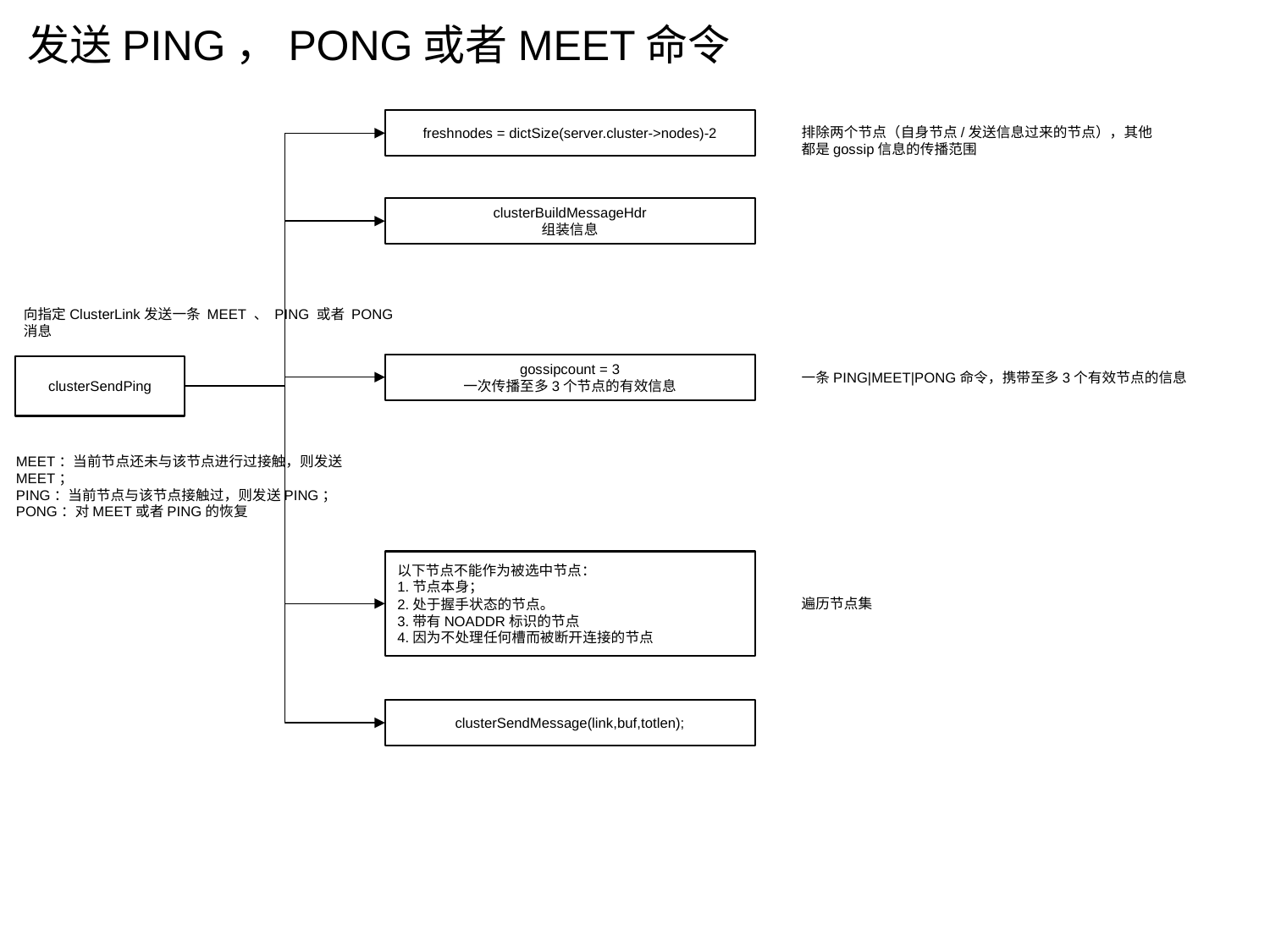

发送PING，PONG或者MEET命令
freshnodes = dictSize(server.cluster->nodes)-2
排除两个节点（自身节点/发送信息过来的节点），其他都是gossip信息的传播范围
clusterBuildMessageHdr
组装信息
向指定ClusterLink发送一条 MEET 、 PING 或者 PONG 消息
gossipcount = 3
一次传播至多3个节点的有效信息
clusterSendPing
一条PING|MEET|PONG命令，携带至多3个有效节点的信息
MEET：当前节点还未与该节点进行过接触，则发送MEET；
PING：当前节点与该节点接触过，则发送PING；
PONG：对MEET或者PING的恢复
以下节点不能作为被选中节点：
1.节点本身；
2.处于握手状态的节点。
3.带有NOADDR标识的节点
4.因为不处理任何槽而被断开连接的节点
遍历节点集
clusterSendMessage(link,buf,totlen);